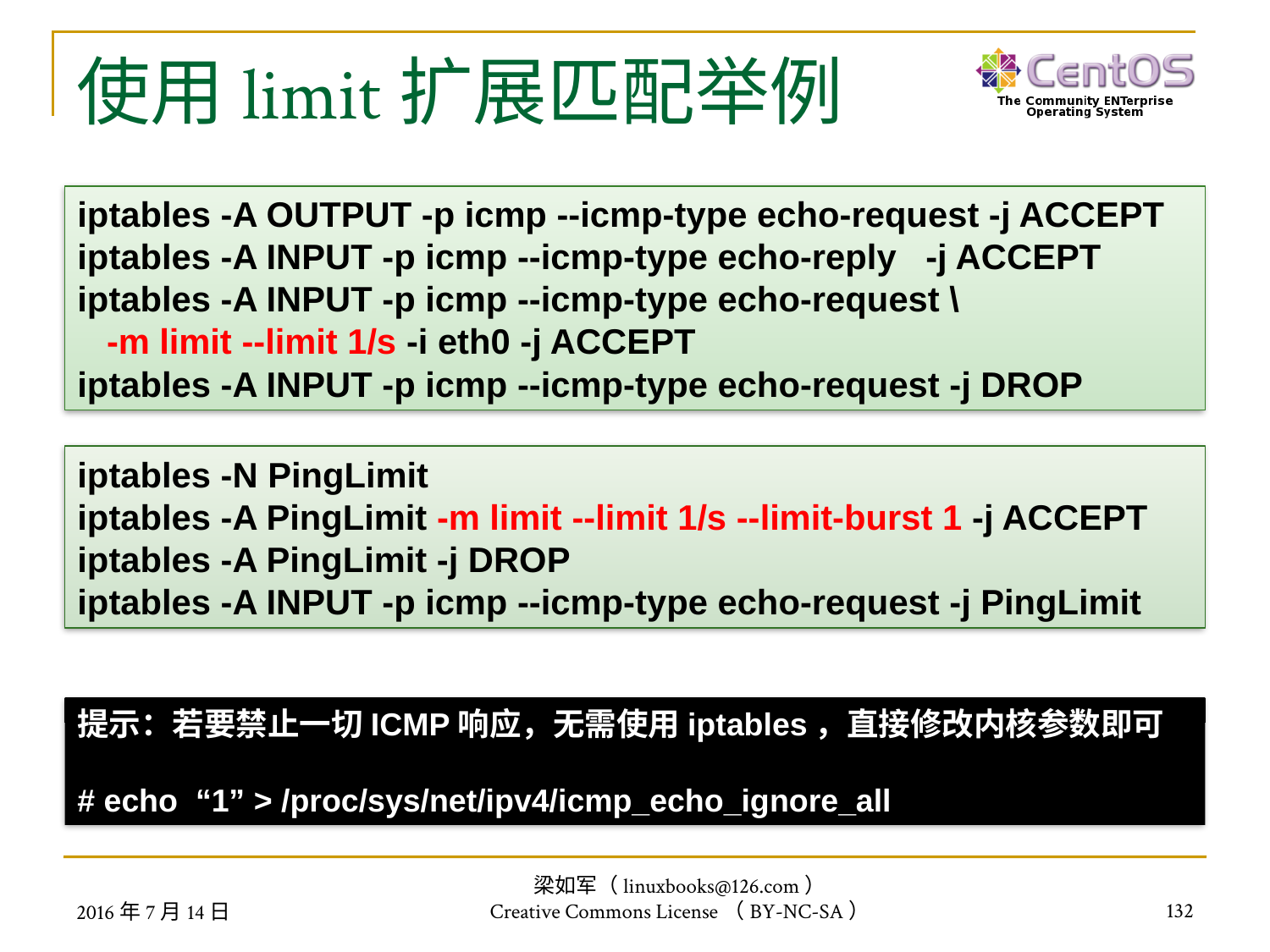

# 使用limit扩展匹配举例
iptables -A OUTPUT -p icmp --icmp-type echo-request -j ACCEPT
iptables -A INPUT -p icmp --icmp-type echo-reply   -j ACCEPT
iptables -A INPUT -p icmp --icmp-type echo-request \
   -m limit --limit 1/s -i eth0 -j ACCEPT
iptables -A INPUT -p icmp --icmp-type echo-request -j DROP
iptables -N PingLimit
iptables -A PingLimit -m limit --limit 1/s --limit-burst 1 -j ACCEPT
iptables -A PingLimit -j DROP
iptables -A INPUT -p icmp --icmp-type echo-request -j PingLimit
提示：若要禁止一切ICMP响应，无需使用iptables，直接修改内核参数即可

# echo  “1” > /proc/sys/net/ipv4/icmp_echo_ignore_all
梁如军（linuxbooks@126.com）
Creative Commons License（BY-NC-SA）
2016年7月14日
132